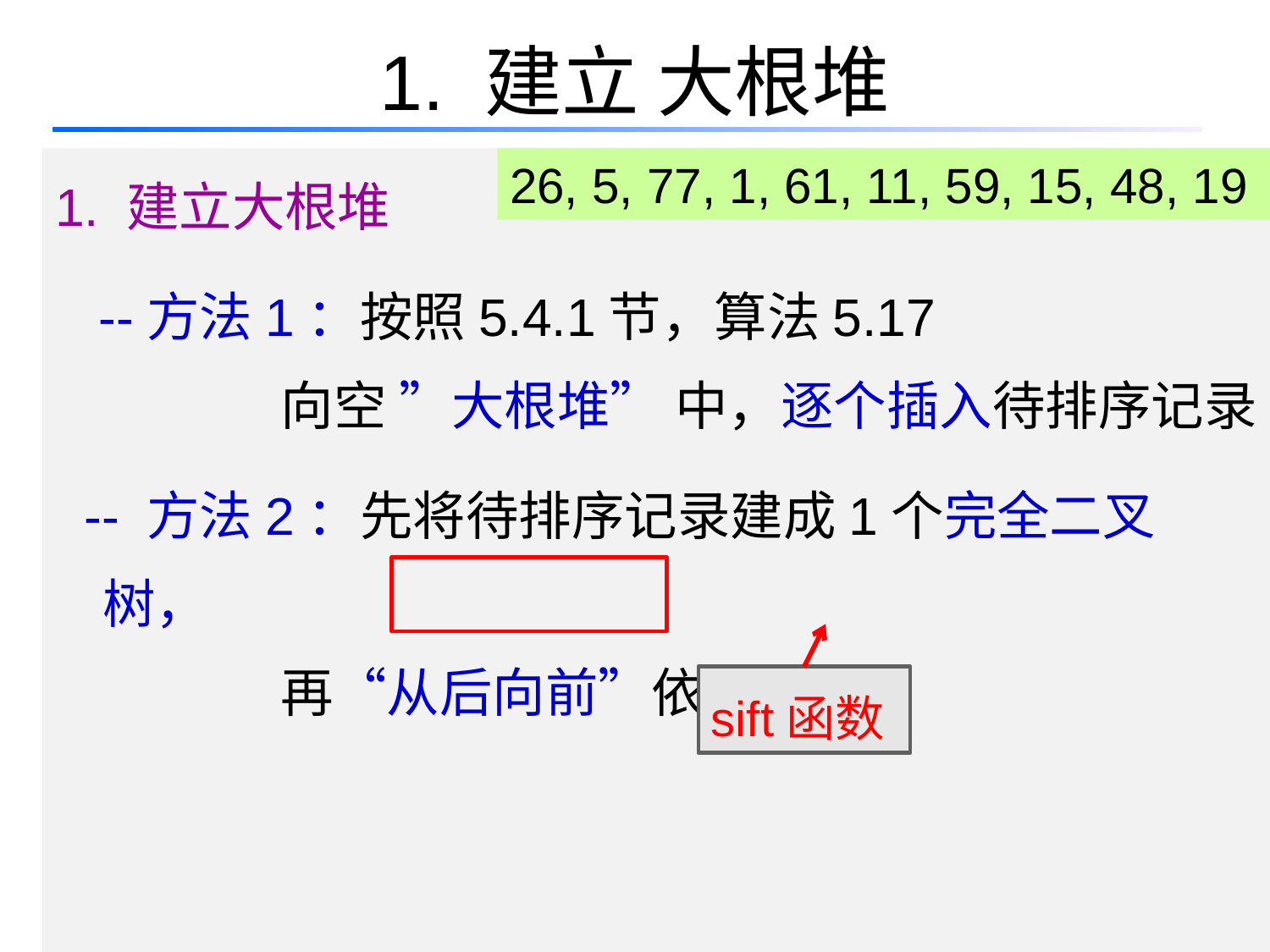

# 1. 建立 大根堆

1. 建立大根堆
   --方法1：按照5.4.1节，算法5.17
                  向空 ”大根堆” 中，逐个插入待排序记录
  -- 方法2：先将待排序记录建成1个完全二叉树，
                  再“从后向前”依次调整
26, 5, 77, 1, 61, 11, 59, 15, 48, 19

sift函数